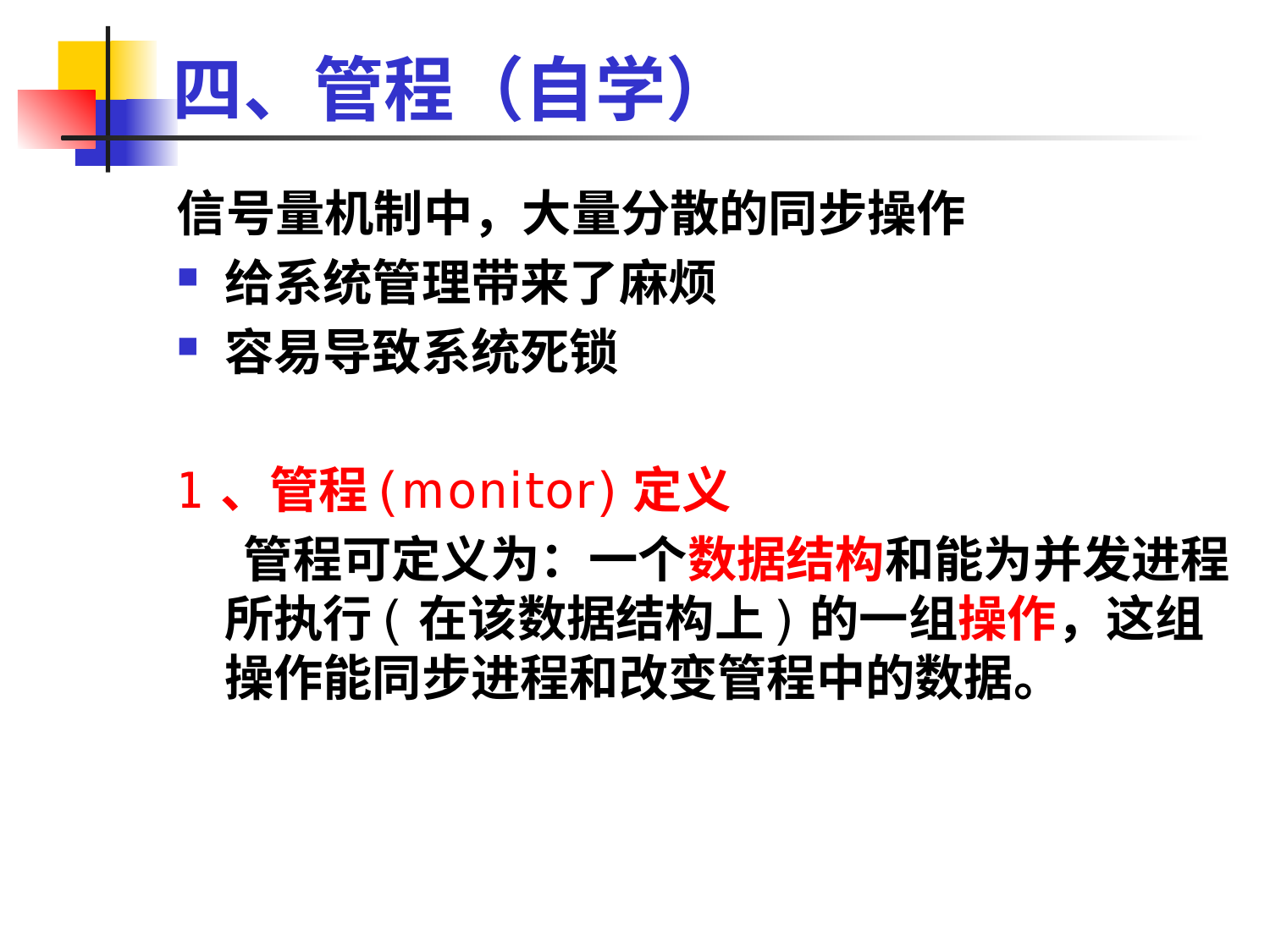

# 四、管程（自学）
信号量机制中，大量分散的同步操作
给系统管理带来了麻烦
容易导致系统死锁

1、管程(monitor)定义
     管程可定义为：一个数据结构和能为并发进程所执行(在该数据结构上)的一组操作，这组操作能同步进程和改变管程中的数据。